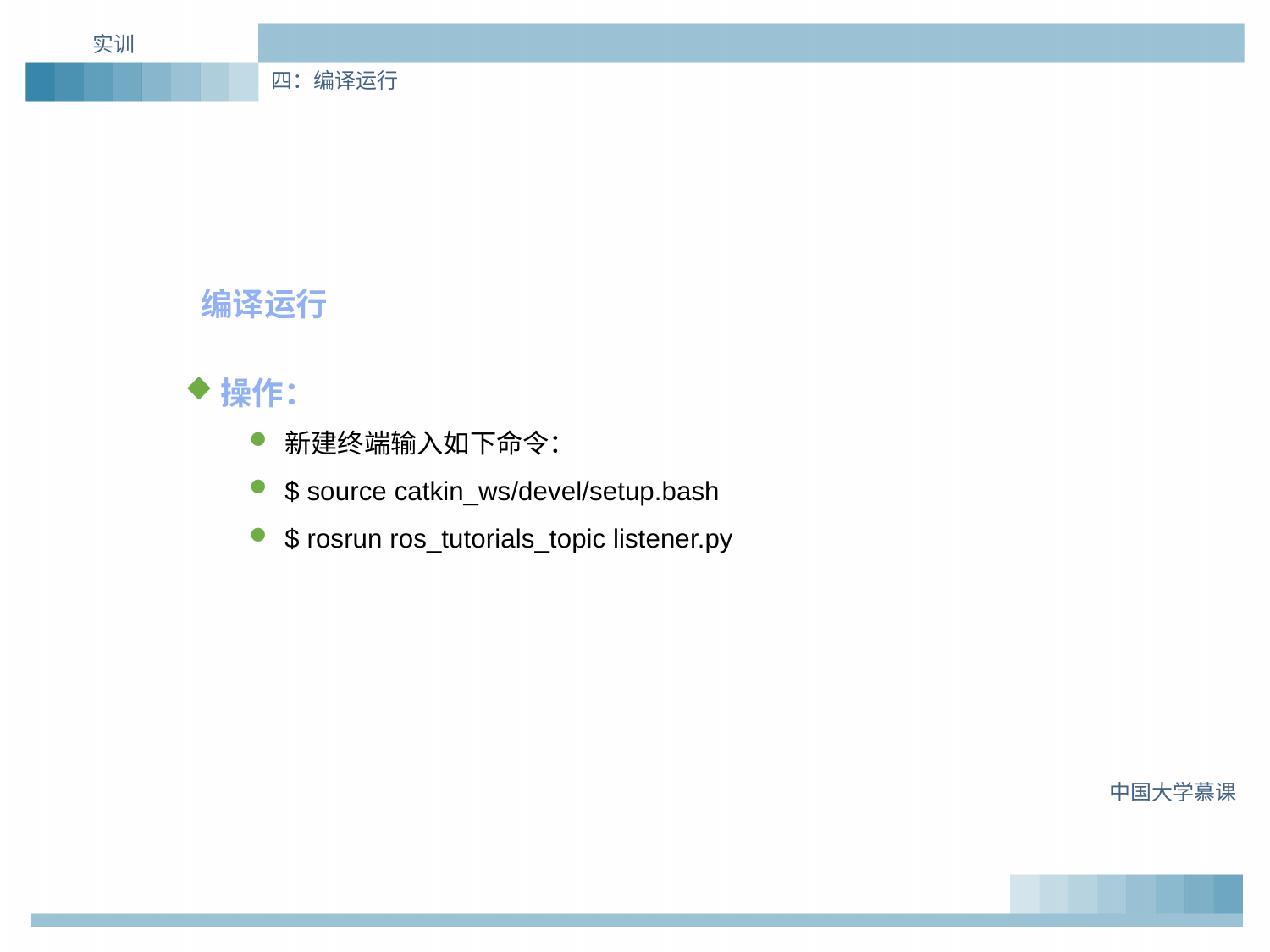

实训
四：编译运行
编译运行

操作：
新建终端输入如下命令：
$ source catkin_ws/devel/setup.bash
$ rosrun ros_tutorials_topic listener.py
中国大学慕课